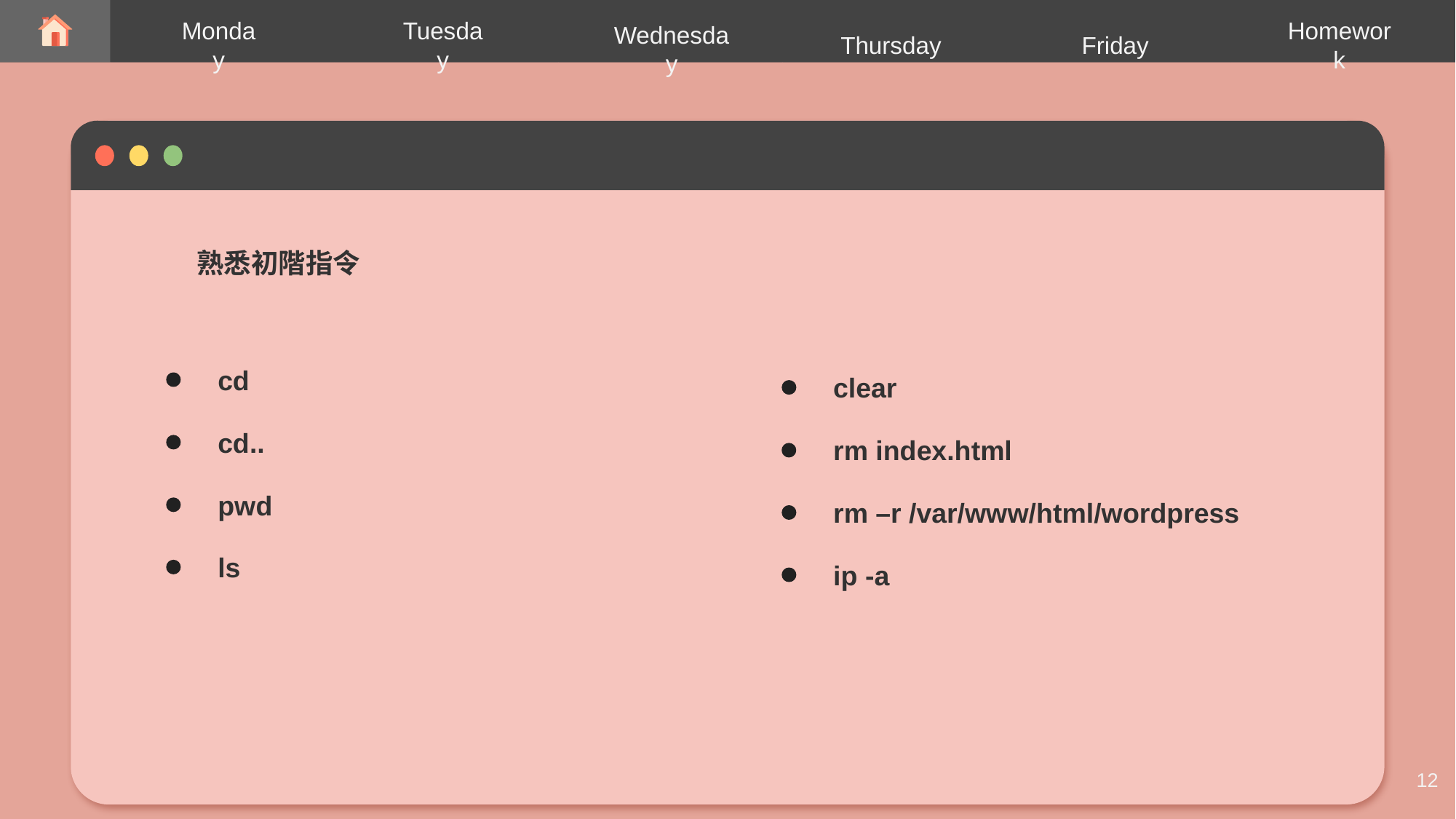

Thursday
Monday
Tuesday
Wednesday
Friday
Homework

熟悉初階指令
cd
clear

cd..
rm index.html

pwd
rm –r /var/www/html/wordpress

ls
ip -a

12